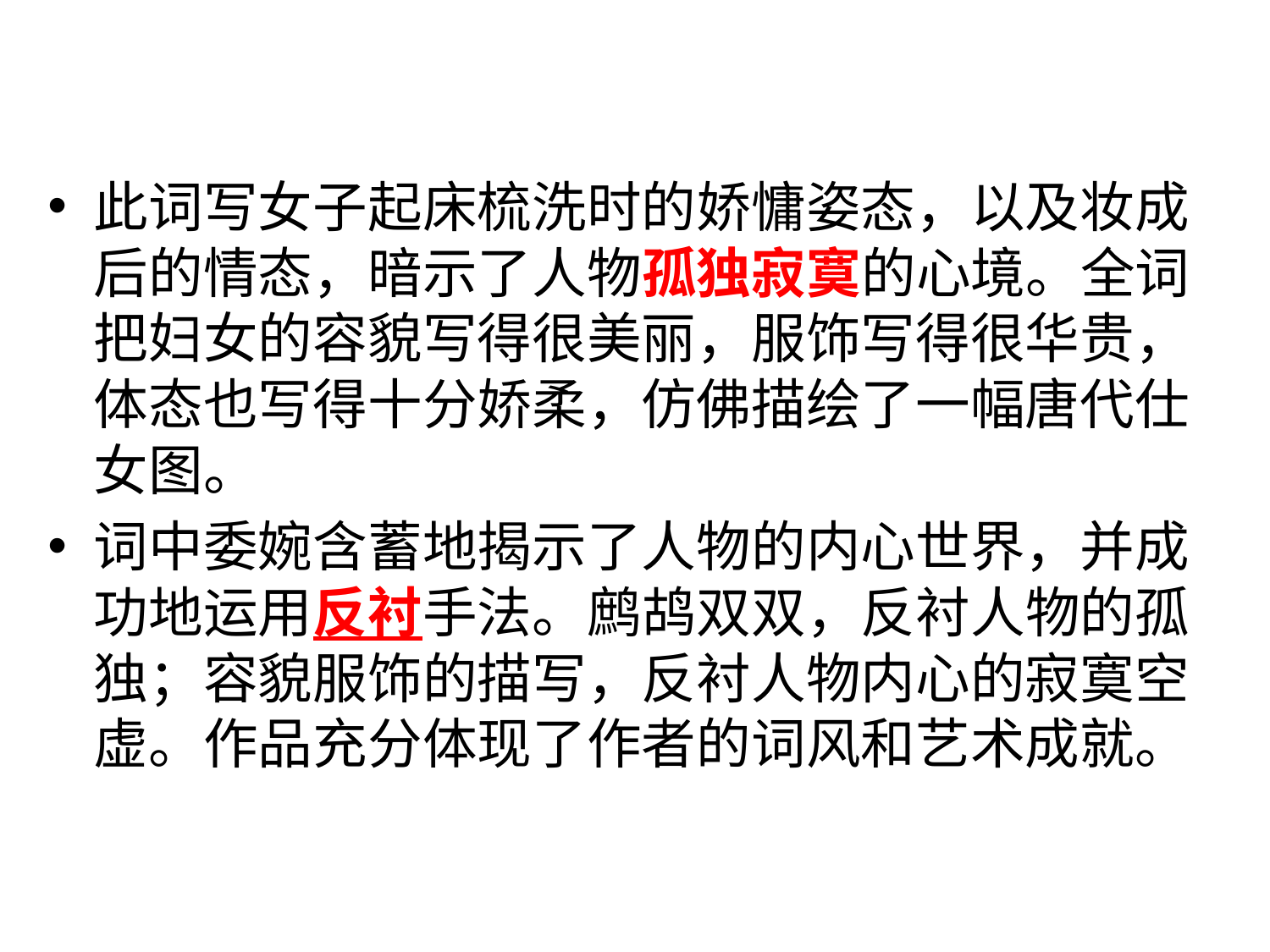

#
此词写女子起床梳洗时的娇慵姿态，以及妆成后的情态，暗示了人物孤独寂寞的心境。全词把妇女的容貌写得很美丽，服饰写得很华贵，体态也写得十分娇柔，仿佛描绘了一幅唐代仕女图。
词中委婉含蓄地揭示了人物的内心世界，并成功地运用反衬手法。鹧鸪双双，反衬人物的孤独；容貌服饰的描写，反衬人物内心的寂寞空虚。作品充分体现了作者的词风和艺术成就。